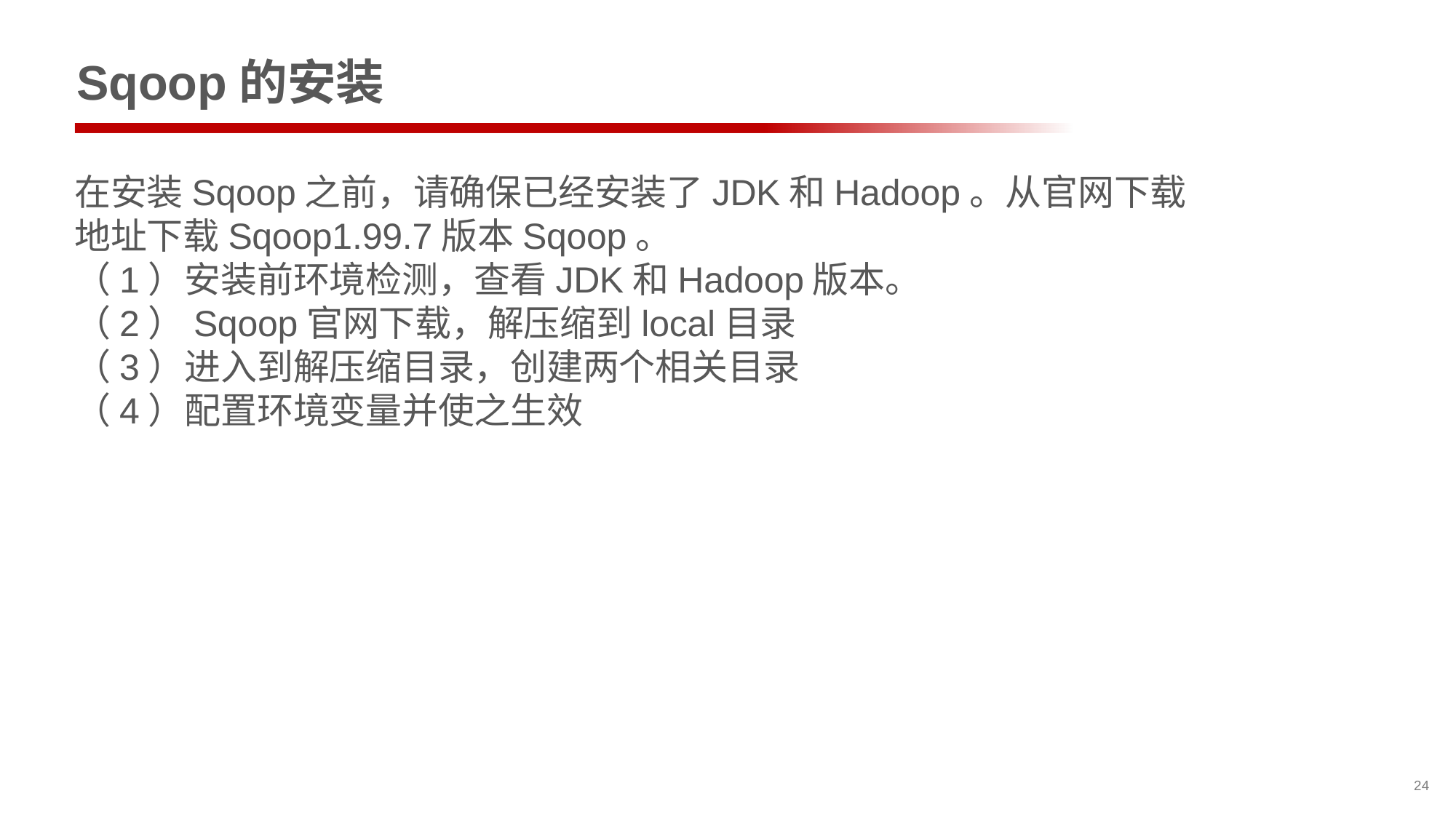

# Sqoop的安装

在安装Sqoop之前，请确保已经安装了JDK和Hadoop。从官网下载地址下载Sqoop1.99.7版本Sqoop。
（1）安装前环境检测，查看JDK和Hadoop版本。
（2）Sqoop官网下载，解压缩到local目录
（3）进入到解压缩目录，创建两个相关目录
（4）配置环境变量并使之生效
24